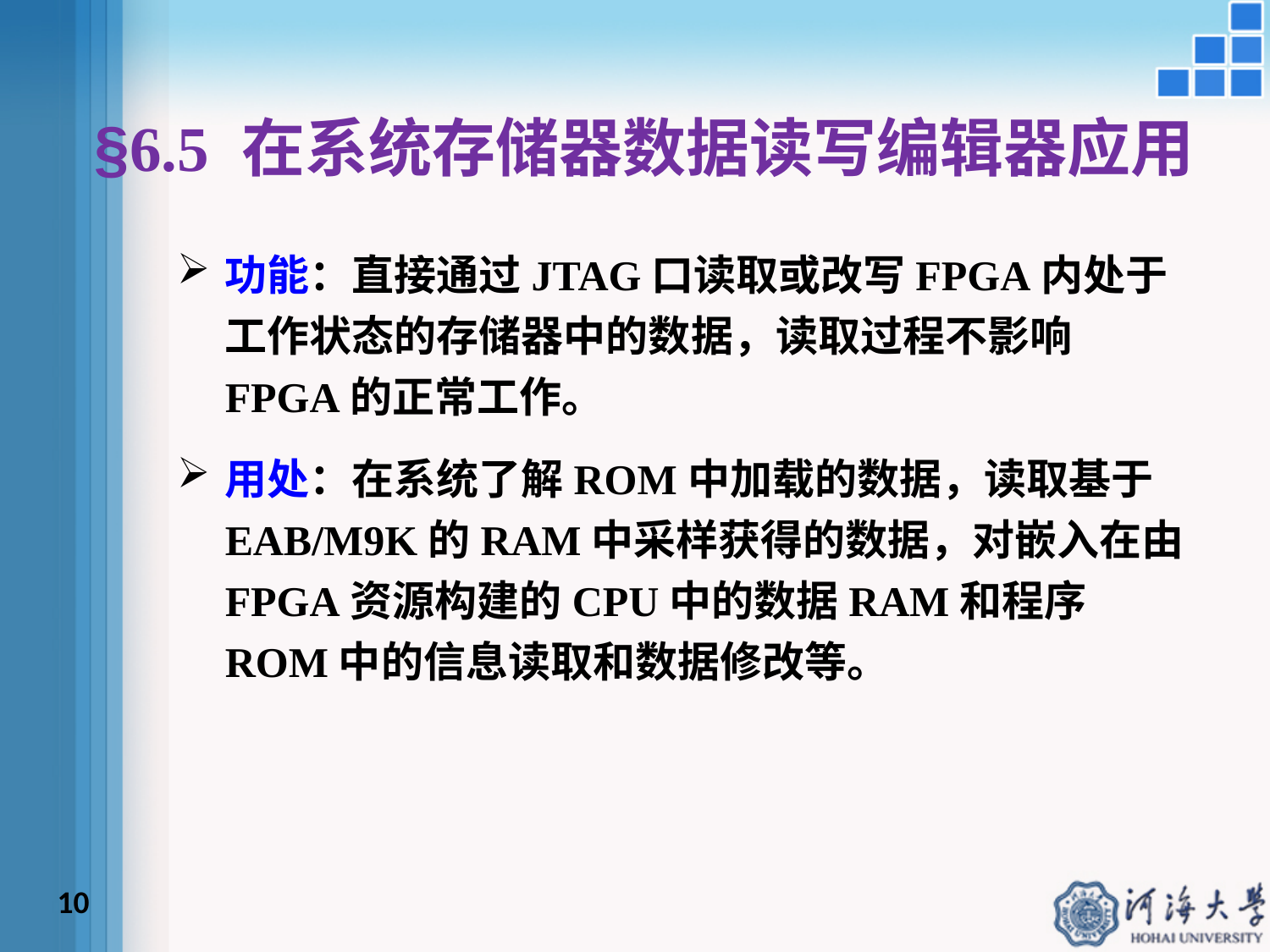

# §6.5 在系统存储器数据读写编辑器应用
功能：直接通过JTAG口读取或改写FPGA内处于工作状态的存储器中的数据，读取过程不影响FPGA的正常工作。
用处：在系统了解ROM中加载的数据，读取基于EAB/M9K的RAM中采样获得的数据，对嵌入在由FPGA资源构建的CPU中的数据RAM和程序ROM中的信息读取和数据修改等。
10